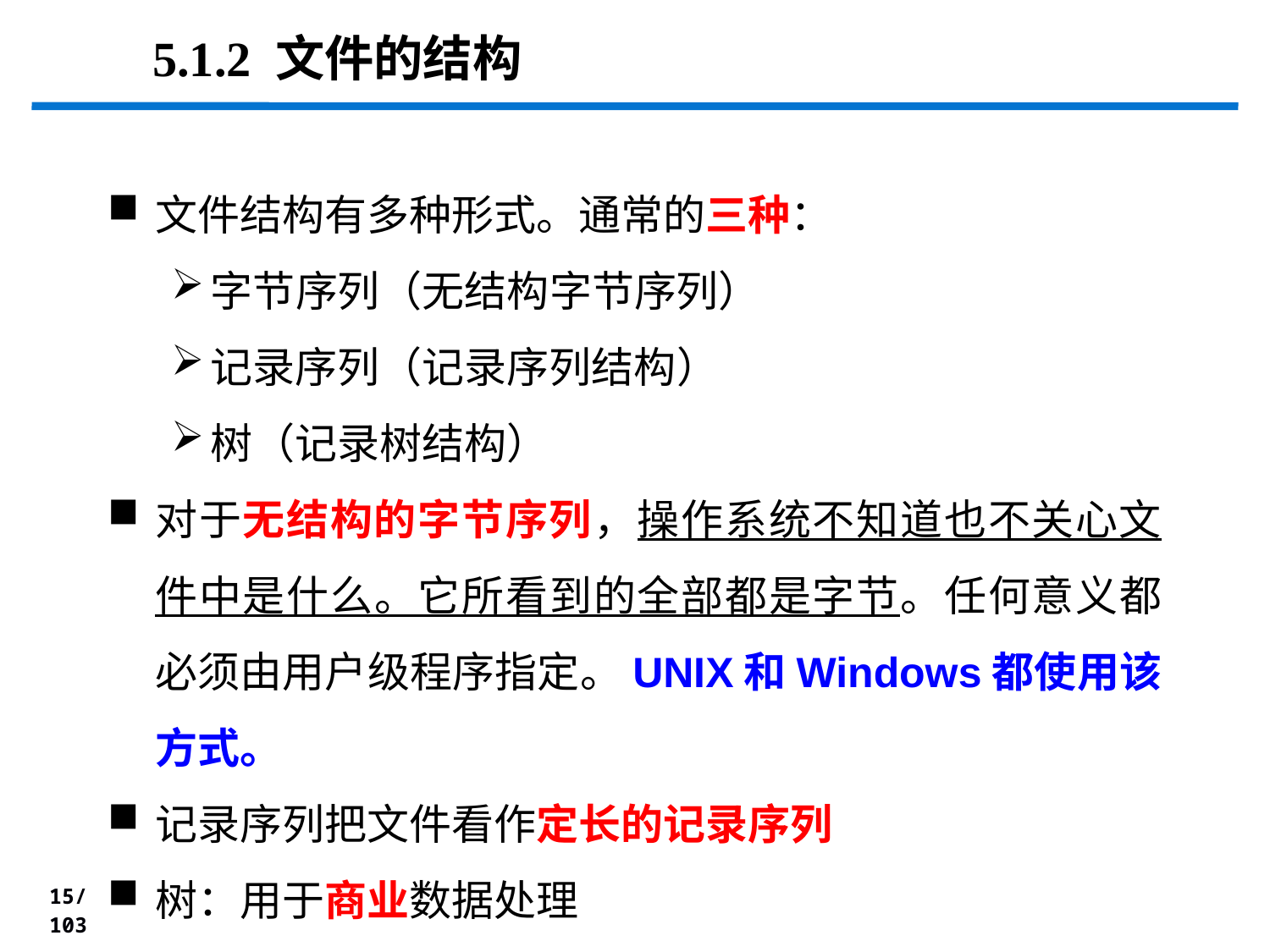

5.1.2 文件的结构
文件结构有多种形式。通常的三种：
字节序列（无结构字节序列）
记录序列（记录序列结构）
树（记录树结构）
对于无结构的字节序列，操作系统不知道也不关心文件中是什么。它所看到的全部都是字节。任何意义都必须由用户级程序指定。UNIX和Windows都使用该方式。
记录序列把文件看作定长的记录序列
树：用于商业数据处理